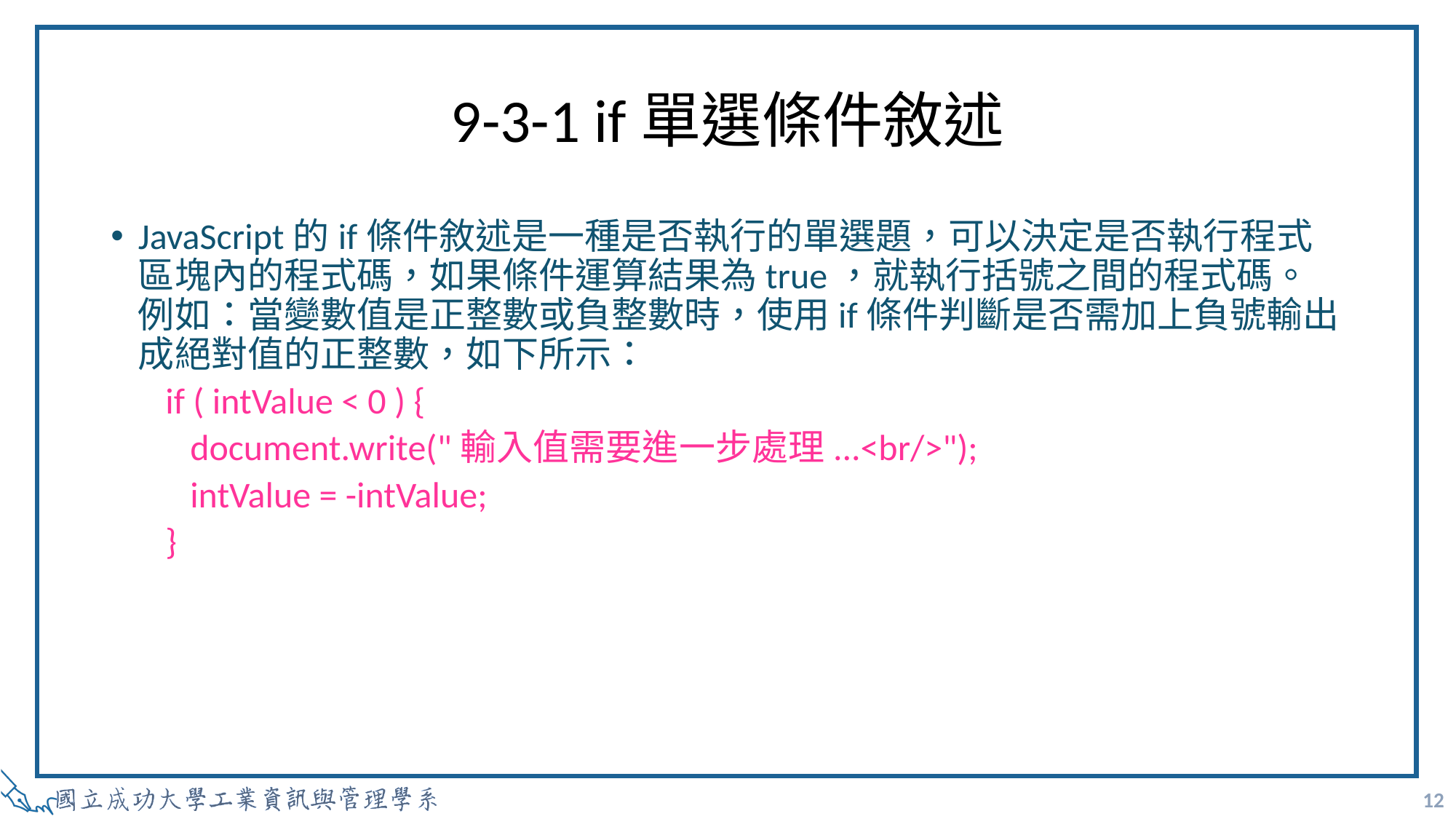

# 9-3-1 if單選條件敘述
JavaScript的if條件敘述是一種是否執行的單選題，可以決定是否執行程式區塊內的程式碼，如果條件運算結果為true，就執行括號之間的程式碼。例如：當變數值是正整數或負整數時，使用if條件判斷是否需加上負號輸出成絕對值的正整數，如下所示：
if ( intValue < 0 ) {
   document.write("輸入值需要進一步處理...<br/>");
   intValue = -intValue;
}

12